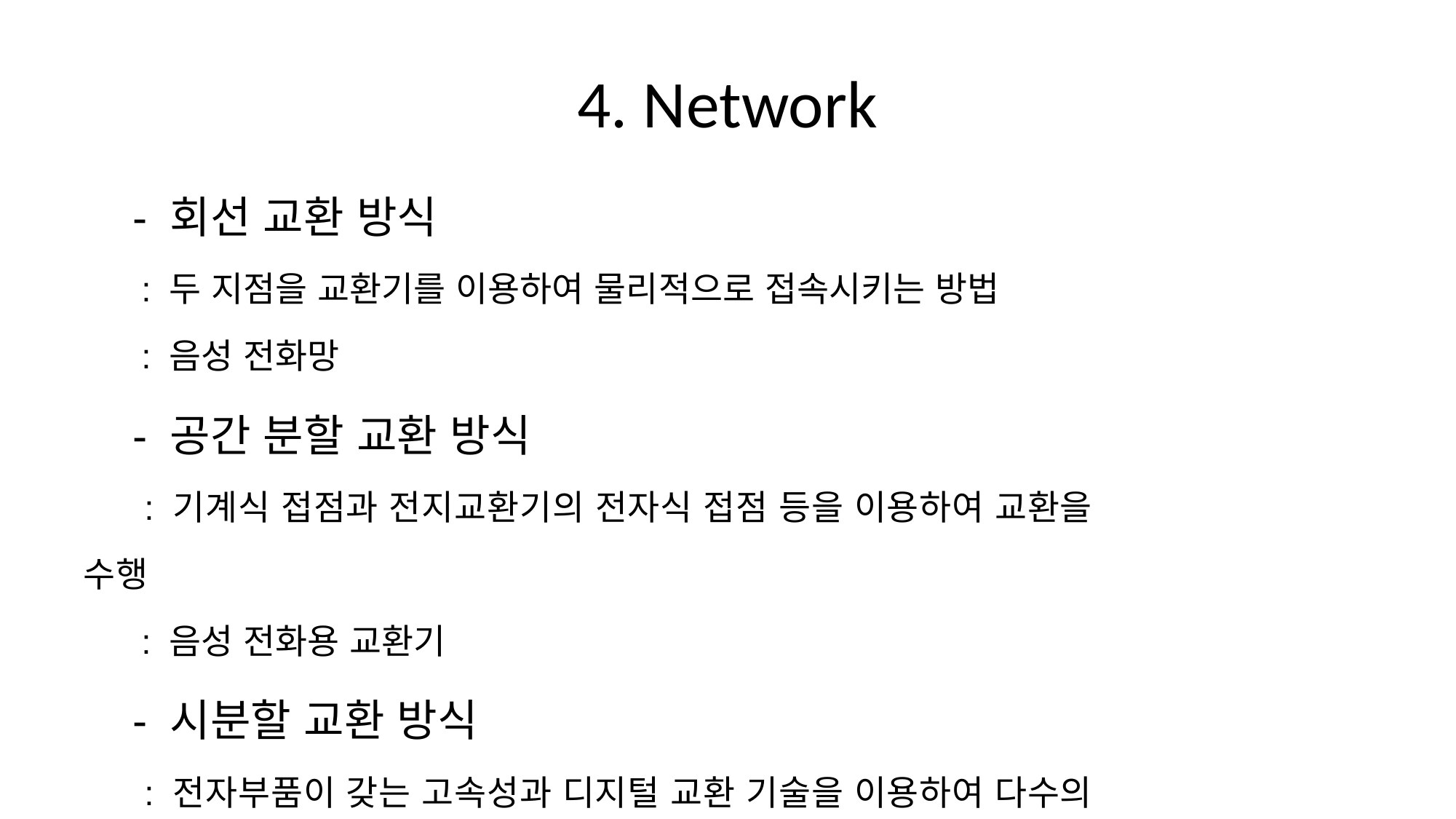

# 4. Network
    - 회선 교환 방식
      : 두 지점을 교환기를 이용하여 물리적으로 접속시키는 방법
      : 음성 전화망
    - 공간 분할 교환 방식
      : 기계식 접점과 전지교환기의 전자식 접점 등을 이용하여 교환을 수행
      : 음성 전화용 교환기
    - 시분할 교환 방식
      : 전자부품이 갖는 고속성과 디지털 교환 기술을 이용하여 다수의 디지털 신호를 시분할적으로
        동작시켜 다중화하는 방식